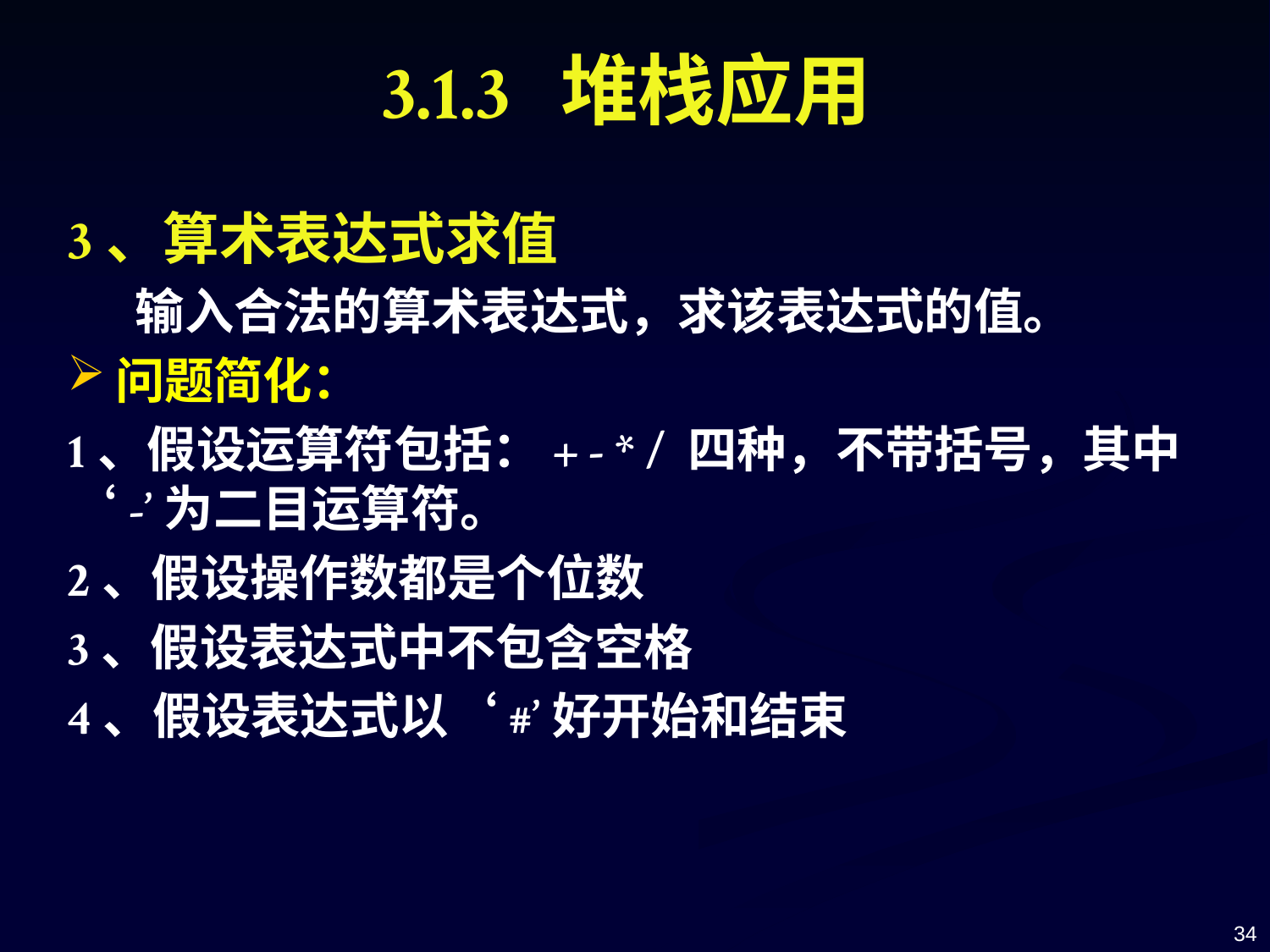

# 3.1.3  堆栈应用
3、算术表达式求值
     输入合法的算术表达式，求该表达式的值。
问题简化：
1、假设运算符包括：+ - * / 四种，不带括号，其中‘-’为二目运算符。
2、假设操作数都是个位数
3、假设表达式中不包含空格
4、假设表达式以‘#’好开始和结束
34